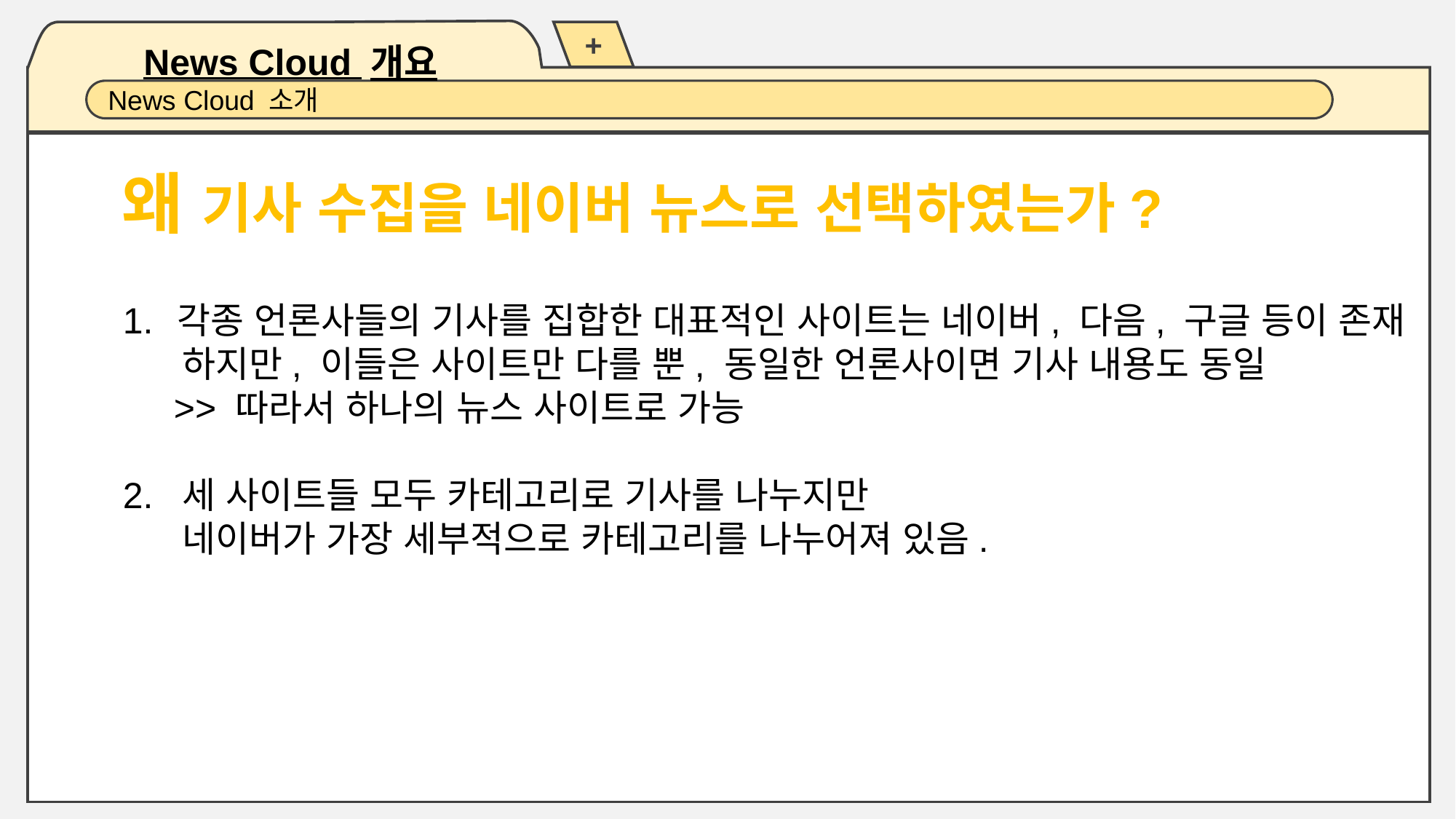

News Cloud 개요

+
News Cloud 소개

왜 기사 수집을 네이버 뉴스로 선택하였는가?

각종 언론사들의 기사를 집합한 대표적인 사이트는 네이버, 다음, 구글 등이 존재
     하지만, 이들은 사이트만 다를 뿐, 동일한 언론사이면 기사 내용도 동일
     >> 따라서 하나의 뉴스 사이트로 가능

2.  세 사이트들 모두 카테고리로 기사를 나누지만
     네이버가 가장 세부적으로 카테고리를 나누어져 있음.